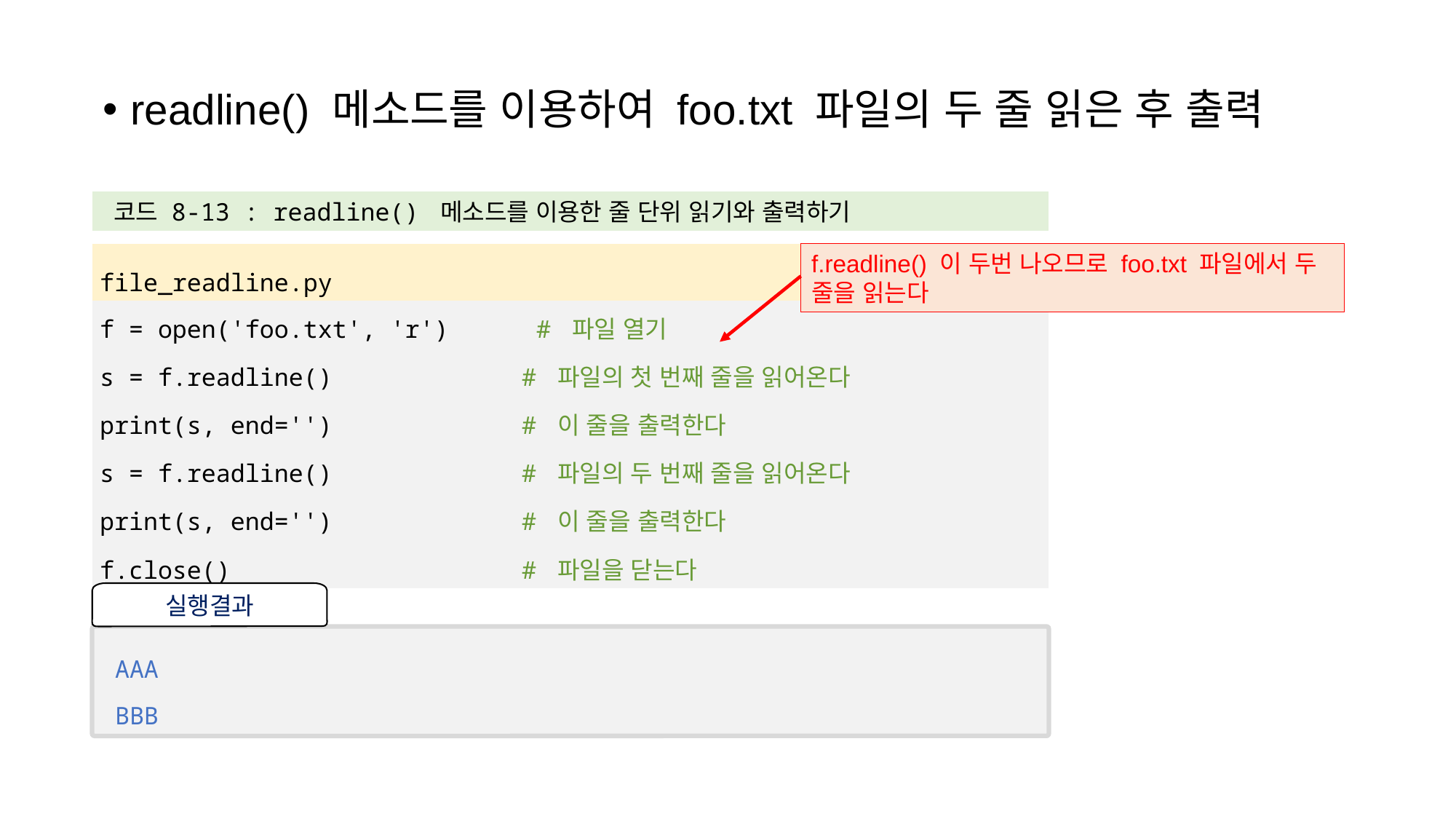

readline() 메소드를 이용하여 foo.txt 파일의 두 줄 읽은 후 출력

| 코드 8-13 : readline() 메소드를 이용한 줄 단위 읽기와 출력하기 |
| --- |
|  |
| file\_readline.py |
| f = open('foo.txt', 'r') # 파일 열기 s = f.readline() # 파일의 첫 번째 줄을 읽어온다 print(s, end='') # 이 줄을 출력한다 s = f.readline() # 파일의 두 번째 줄을 읽어온다 print(s, end='') # 이 줄을 출력한다 f.close() # 파일을 닫는다 |
f.readline() 이 두번 나오므로 foo.txt 파일에서 두 줄을 읽는다
실행결과

AAA
BBB